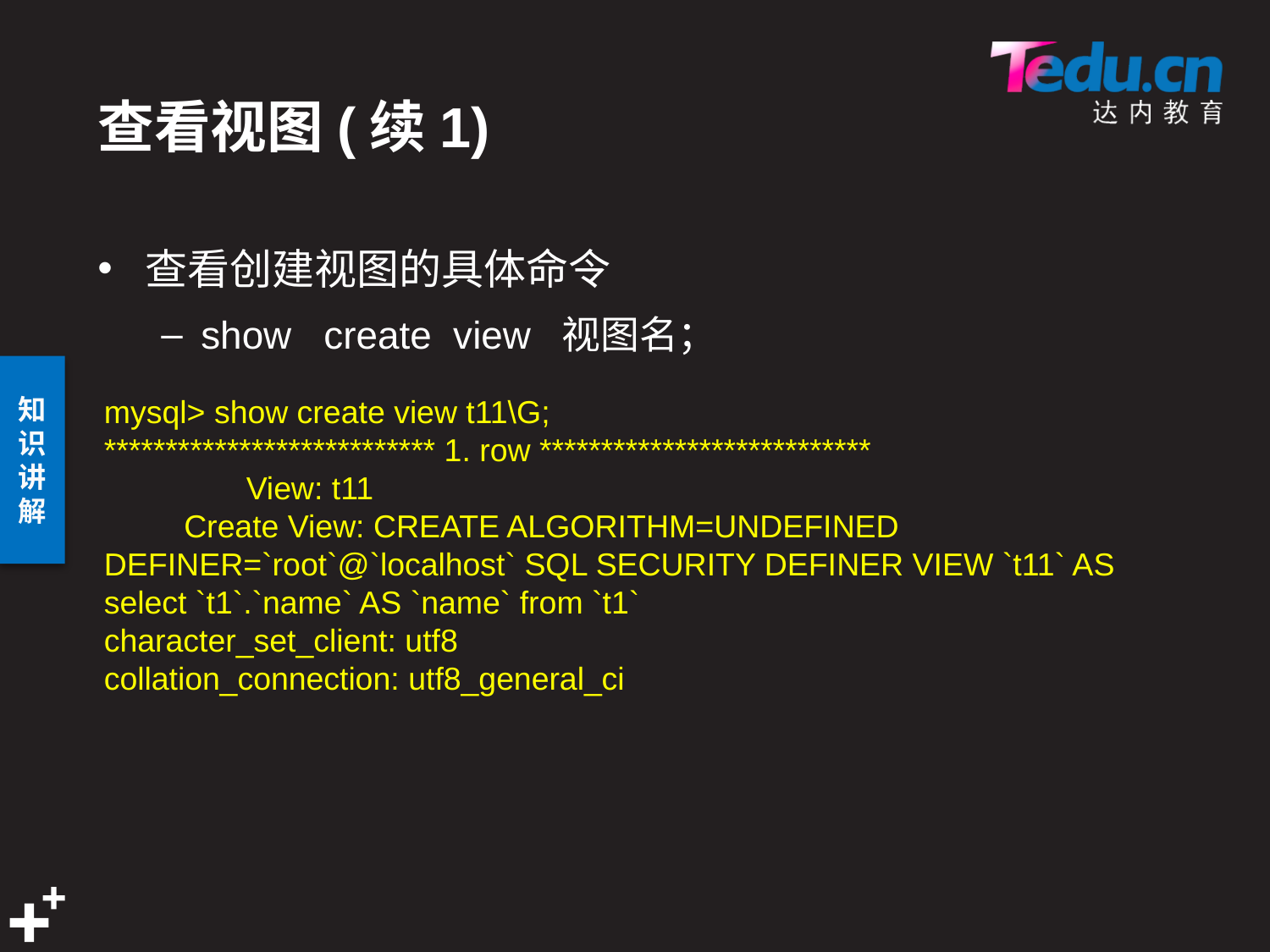

# 查看视图(续1)
查看创建视图的具体命令
show   create  view  视图名；
mysql> show create view t11\G;
*************************** 1. row ***************************
                View: t11
         Create View: CREATE ALGORITHM=UNDEFINED DEFINER=`root`@`localhost` SQL SECURITY DEFINER VIEW `t11` AS select `t1`.`name` AS `name` from `t1`
character_set_client: utf8
collation_connection: utf8_general_ci